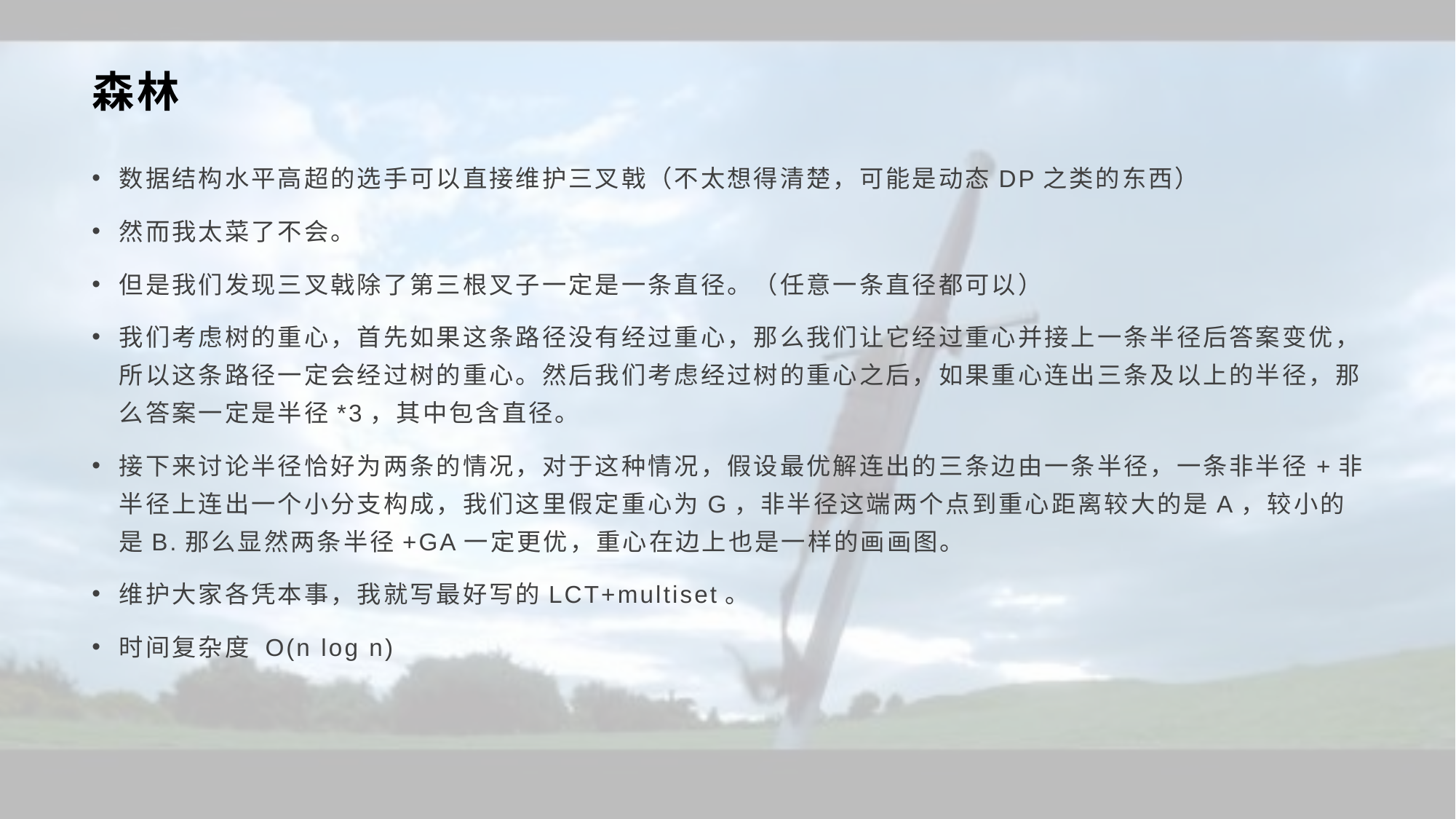

# 森林
数据结构水平高超的选手可以直接维护三叉戟（不太想得清楚，可能是动态DP之类的东西）
然而我太菜了不会。
但是我们发现三叉戟除了第三根叉子一定是一条直径。（任意一条直径都可以）
我们考虑树的重心，首先如果这条路径没有经过重心，那么我们让它经过重心并接上一条半径后答案变优，所以这条路径一定会经过树的重心。然后我们考虑经过树的重心之后，如果重心连出三条及以上的半径，那么答案一定是半径*3，其中包含直径。
接下来讨论半径恰好为两条的情况，对于这种情况，假设最优解连出的三条边由一条半径，一条非半径+非半径上连出一个小分支构成，我们这里假定重心为G，非半径这端两个点到重心距离较大的是A，较小的是B.那么显然两条半径+GA一定更优，重心在边上也是一样的画画图。
维护大家各凭本事，我就写最好写的LCT+multiset。
时间复杂度 O(n log n)